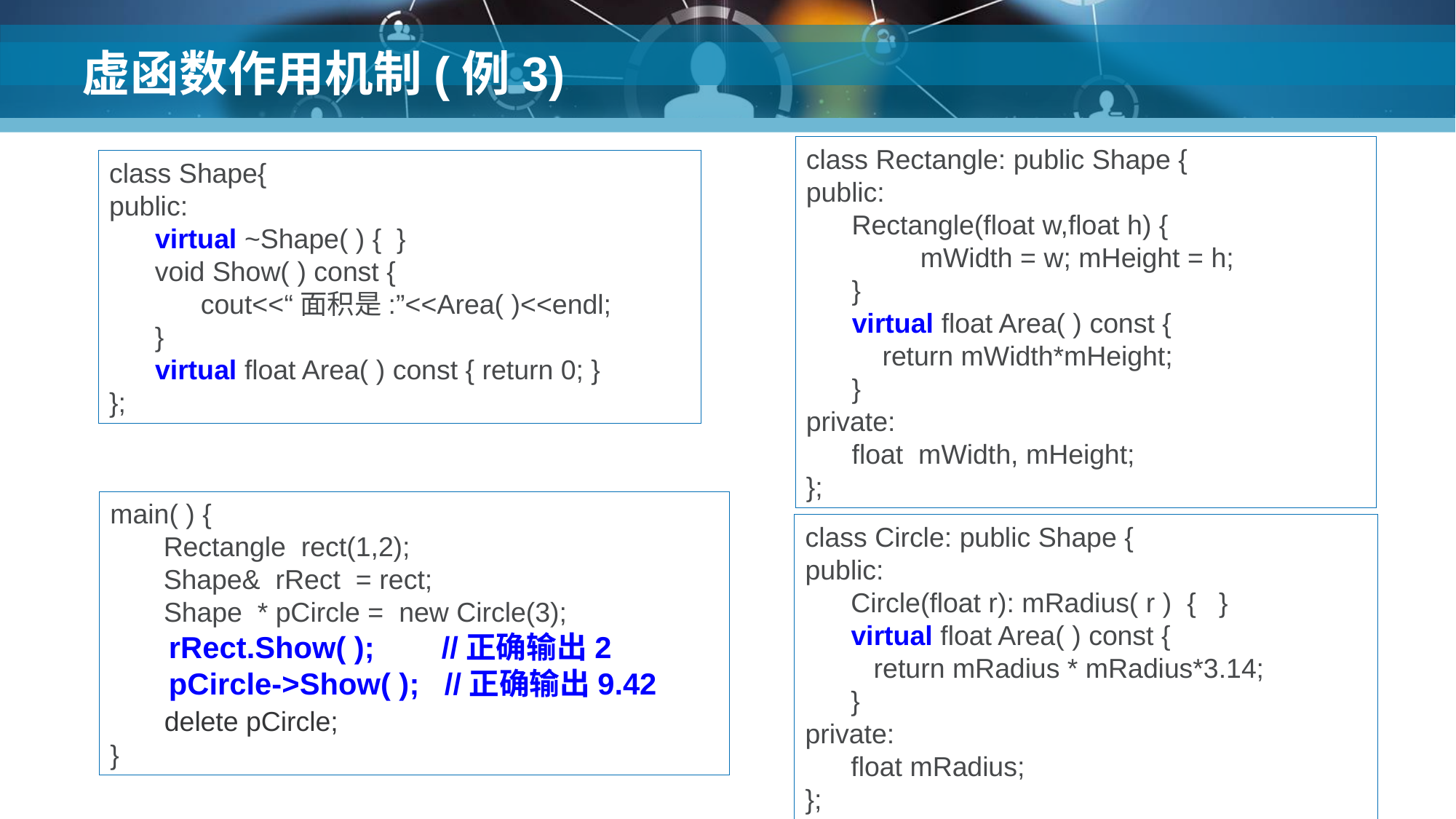

# 虚函数作用机制(例3)
class Rectangle: public Shape {
public:
      Rectangle(float w,float h) {
               mWidth = w; mHeight = h;
      }
      virtual float Area( ) const {
          return mWidth*mHeight;
      }
private:
      float  mWidth, mHeight;
};
class Shape{
public:
      virtual ~Shape( ) {  }
      void Show( ) const {
            cout<<“面积是:”<<Area( )<<endl;
      }
      virtual float Area( ) const { return 0; }
};
main( ) {
       Rectangle  rect(1,2);
       Shape&  rRect  = rect;
       Shape  * pCircle =  new Circle(3);
       rRect.Show( );        //正确输出2
       pCircle->Show( );   //正确输出9.42
       delete pCircle;
}
class Circle: public Shape {
public:
      Circle(float r): mRadius( r )  {   }
      virtual float Area( ) const {
         return mRadius * mRadius*3.14;
      }
private:
      float mRadius;
};